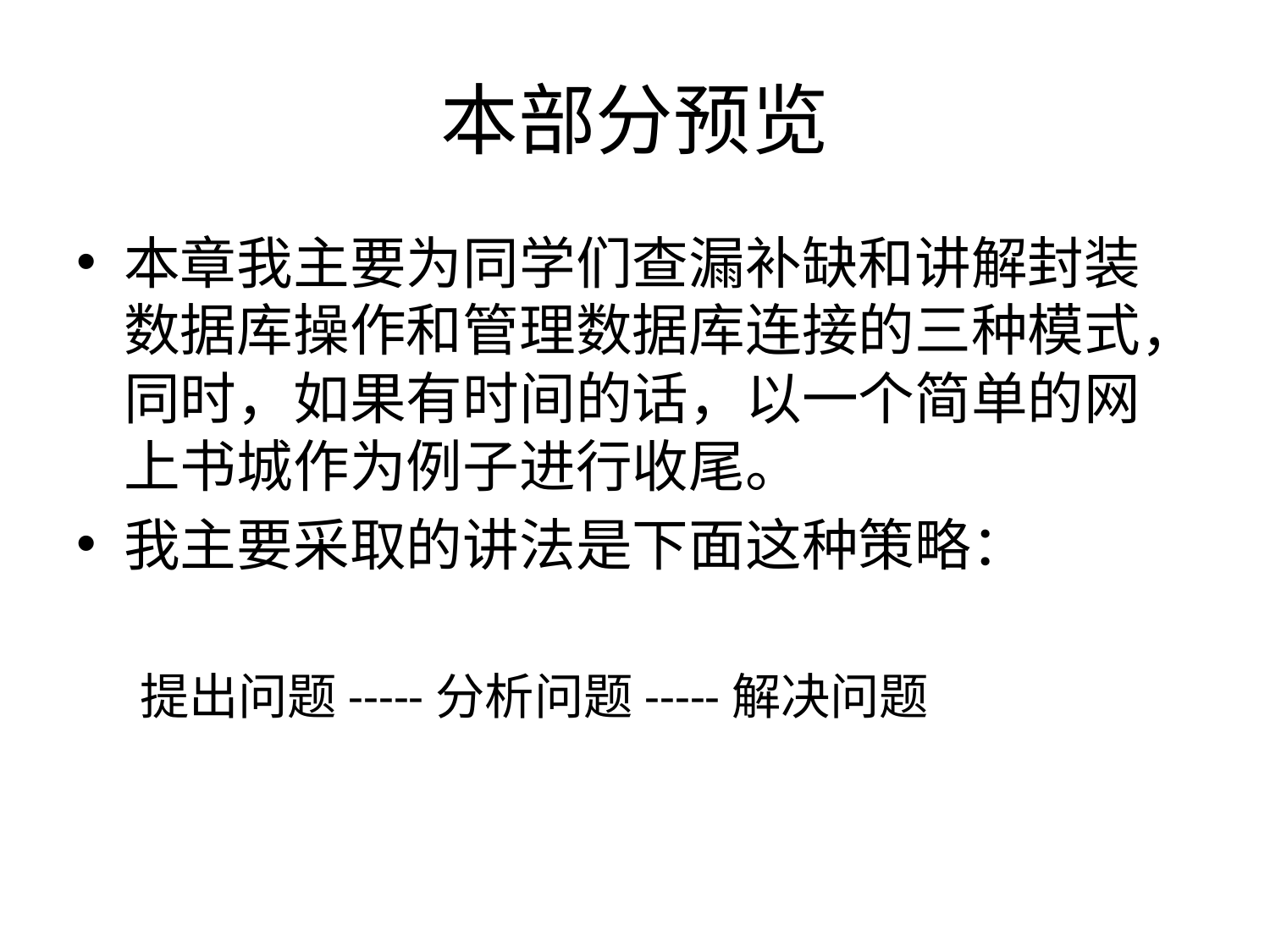

# 本部分预览
本章我主要为同学们查漏补缺和讲解封装数据库操作和管理数据库连接的三种模式，同时，如果有时间的话，以一个简单的网上书城作为例子进行收尾。
我主要采取的讲法是下面这种策略：

提出问题-----分析问题-----解决问题